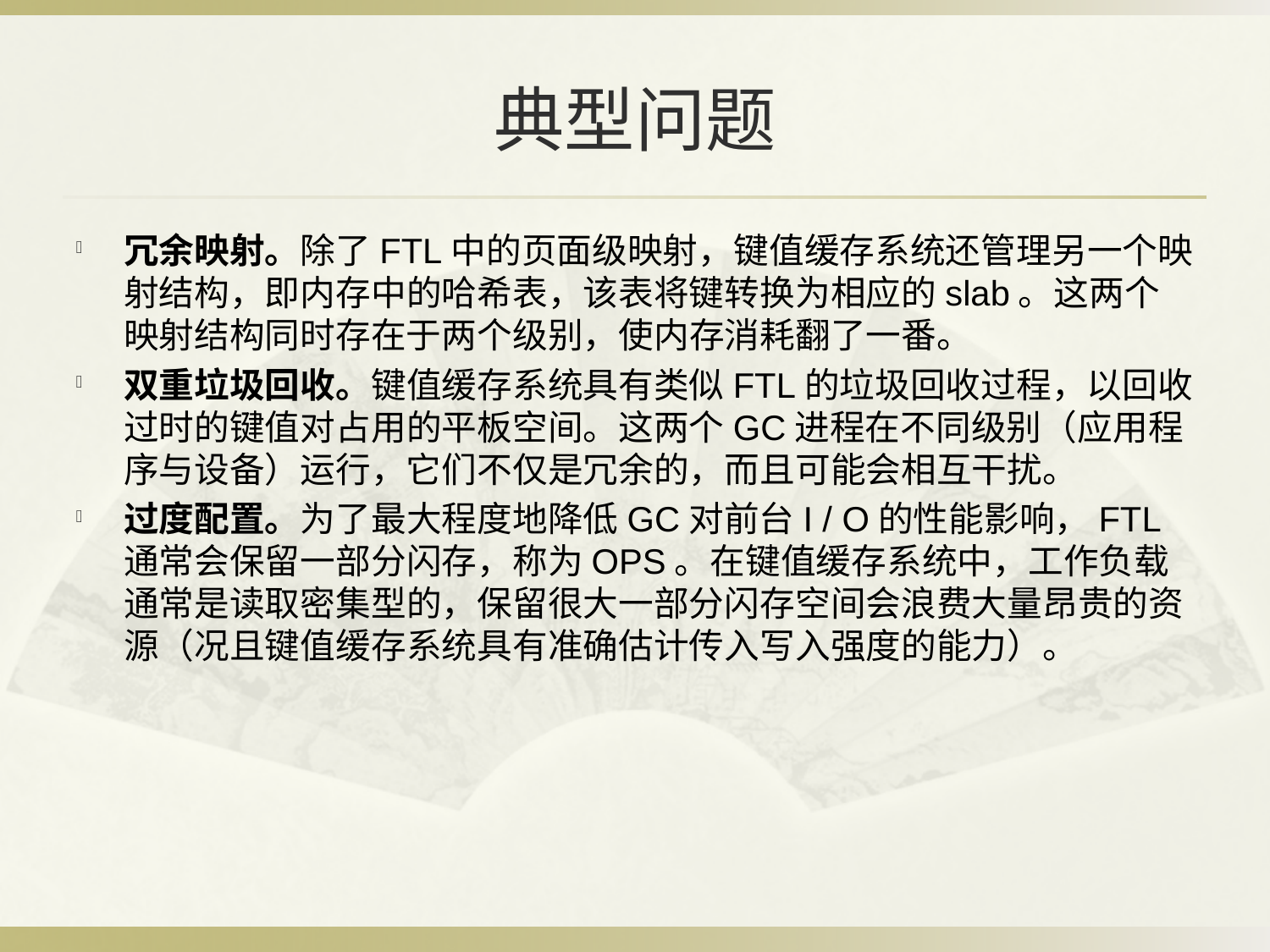

# 典型问题
冗余映射。除了FTL中的页面级映射，键值缓存系统还管理另一个映射结构，即内存中的哈希表，该表将键转换为相应的slab。这两个映射结构同时存在于两个级别，使内存消耗翻了一番。
双重垃圾回收。键值缓存系统具有类似FTL的垃圾回收过程，以回收过时的键值对占用的平板空间。这两个GC进程在不同级别（应用程序与设备）运行，它们不仅是冗余的，而且可能会相互干扰。
过度配置。为了最大程度地降低GC对前台I / O的性能影响，FTL通常会保留一部分闪存，称为OPS。在键值缓存系统中，工作负载通常是读取密集型的，保留很大一部分闪存空间会浪费大量昂贵的资源（况且键值缓存系统具有准确估计传入写入强度的能力）。